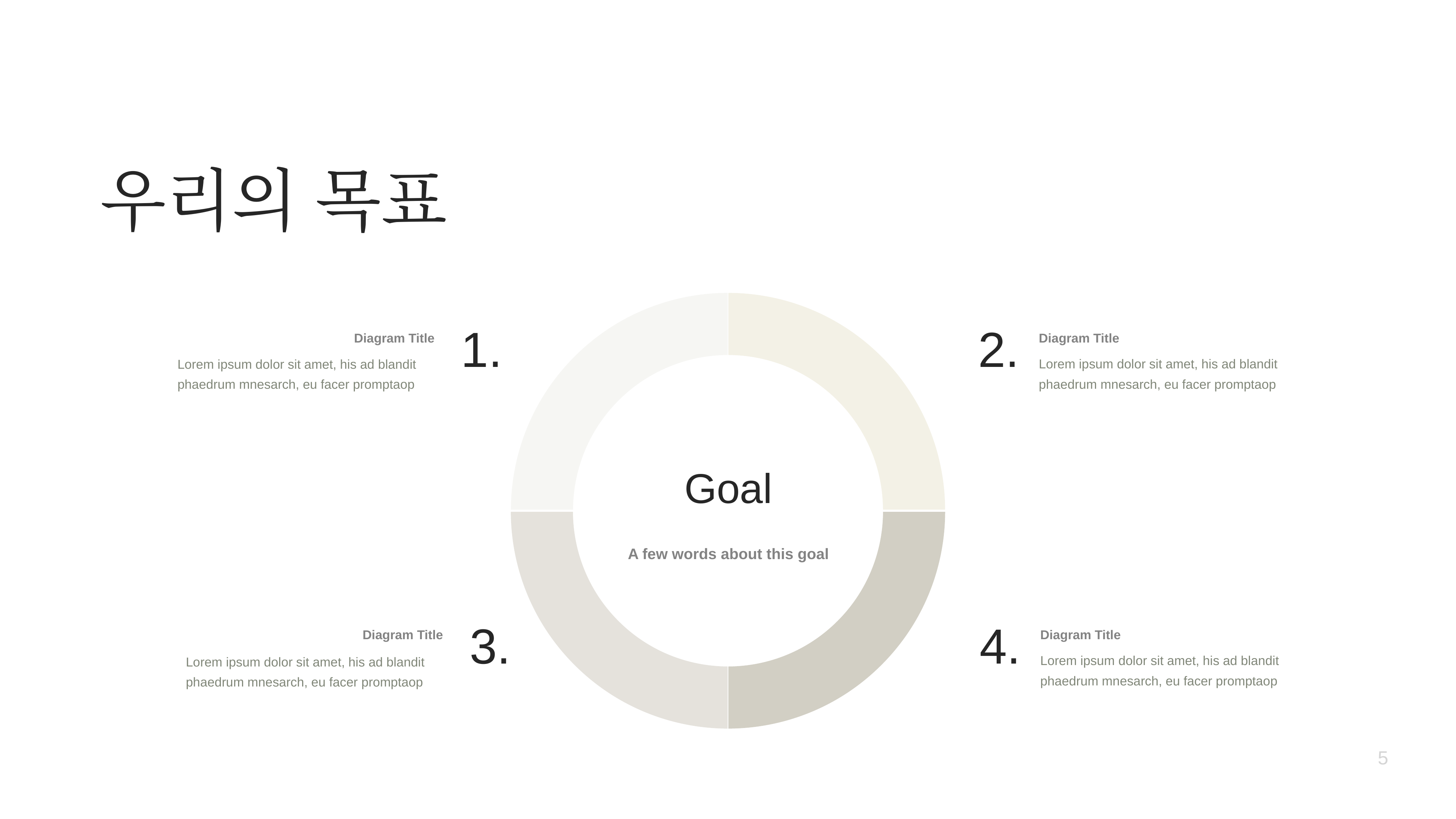

# 우리의 목표

1.
2.
Diagram Title
Diagram Title
Lorem ipsum dolor sit amet, his ad blandit phaedrum mnesarch, eu facer promptaop
Lorem ipsum dolor sit amet, his ad blandit phaedrum mnesarch, eu facer promptaop
Goal

A few words about this goal
3.
4.
Diagram Title
Diagram Title
Lorem ipsum dolor sit amet, his ad blandit phaedrum mnesarch, eu facer promptaop
Lorem ipsum dolor sit amet, his ad blandit phaedrum mnesarch, eu facer promptaop
5